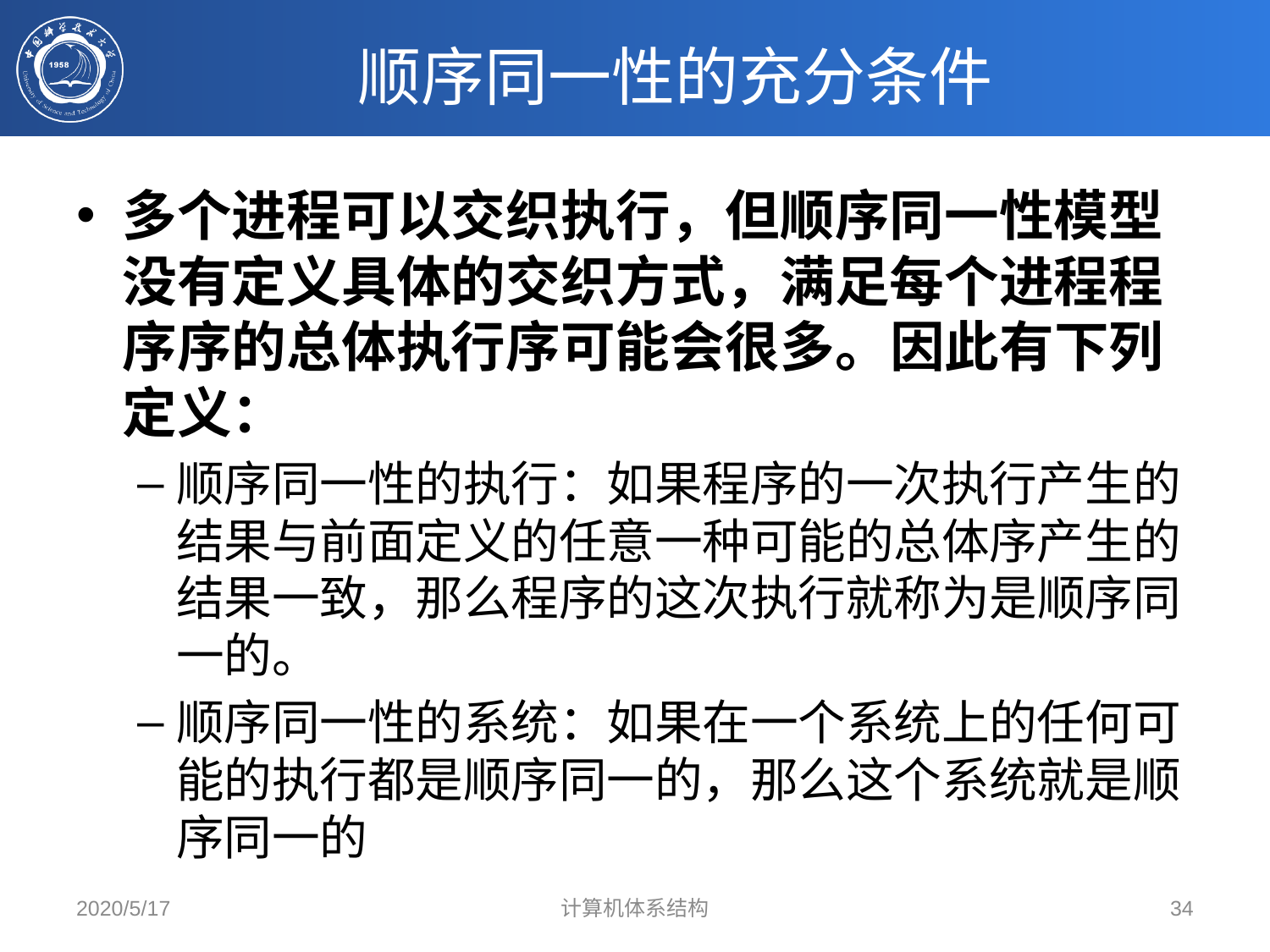

# 顺序同一性的充分条件
多个进程可以交织执行，但顺序同一性模型没有定义具体的交织方式，满足每个进程程序序的总体执行序可能会很多。因此有下列定义：
顺序同一性的执行：如果程序的一次执行产生的结果与前面定义的任意一种可能的总体序产生的结果一致，那么程序的这次执行就称为是顺序同一的。
顺序同一性的系统：如果在一个系统上的任何可能的执行都是顺序同一的，那么这个系统就是顺序同一的

2020/5/17
计算机体系结构
34